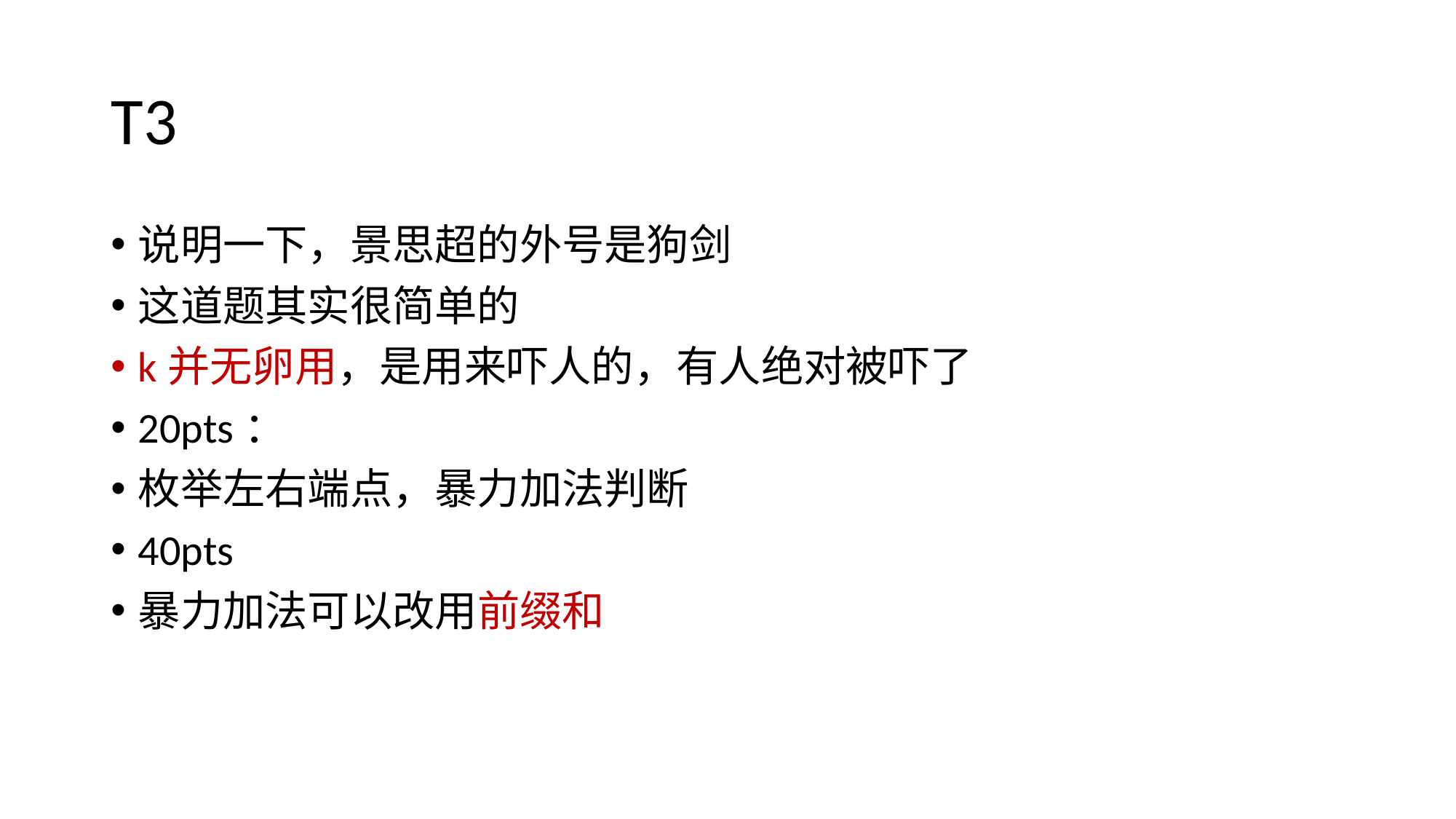

# T3
说明一下，景思超的外号是狗剑
这道题其实很简单的
k并无卵用，是用来吓人的，有人绝对被吓了
20pts：
枚举左右端点，暴力加法判断
40pts
暴力加法可以改用前缀和